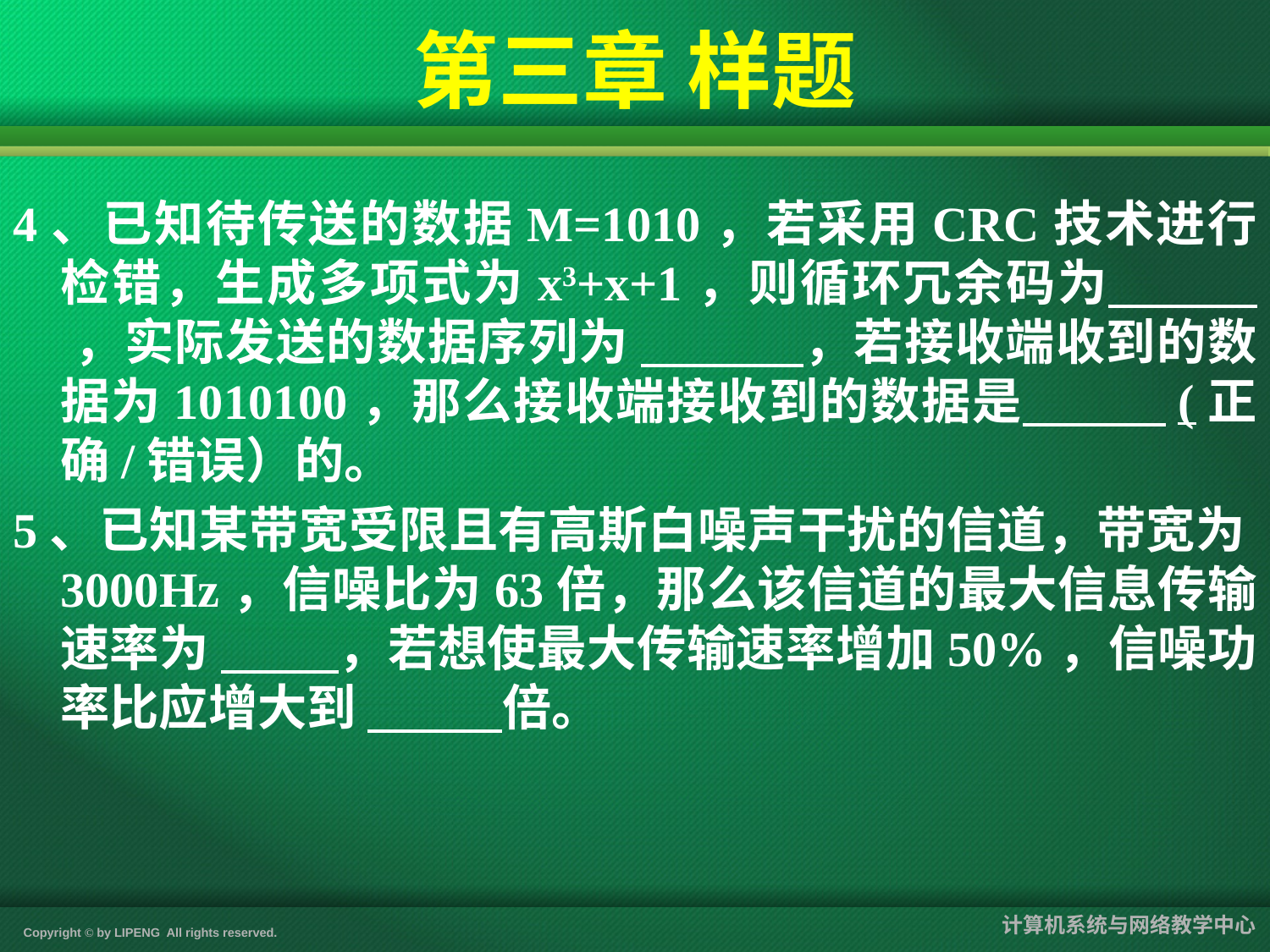

第三章 样题
4、已知待传送的数据M=1010，若采用CRC技术进行检错，生成多项式为x3+x+1，则循环冗余码为             ，实际发送的数据序列为              ，若接收端收到的数据为1010100，那么接收端接收到的数据是           (正确/错误）的。
5、已知某带宽受限且有高斯白噪声干扰的信道，带宽为3000Hz，信噪比为63倍，那么该信道的最大信息传输速率为           ，若想使最大传输速率增加50%，信噪功率比应增大到             倍。